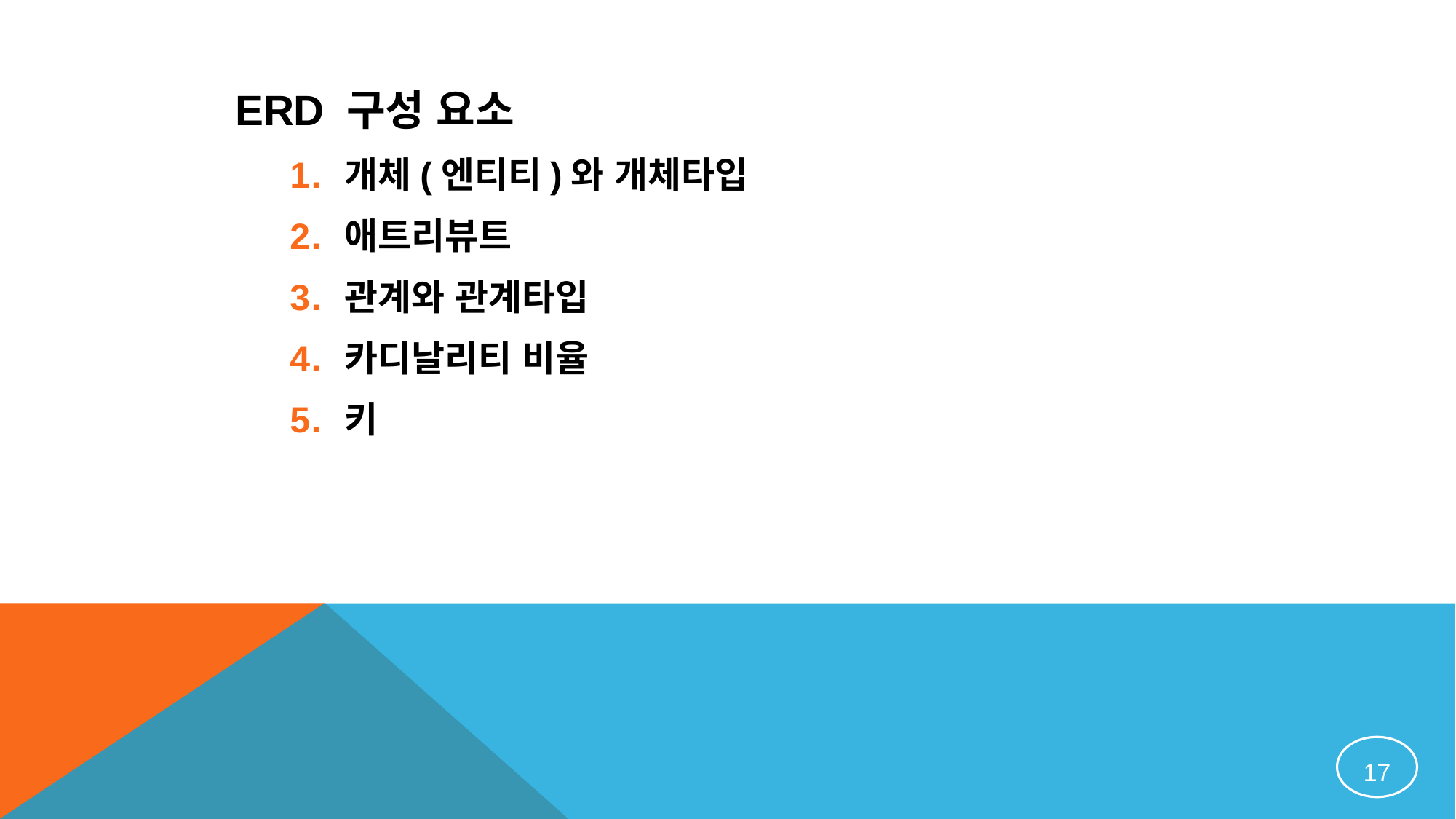

ERD 구성 요소
개체(엔티티)와 개체타입
애트리뷰트
관계와 관계타입
카디날리티 비율
키

17